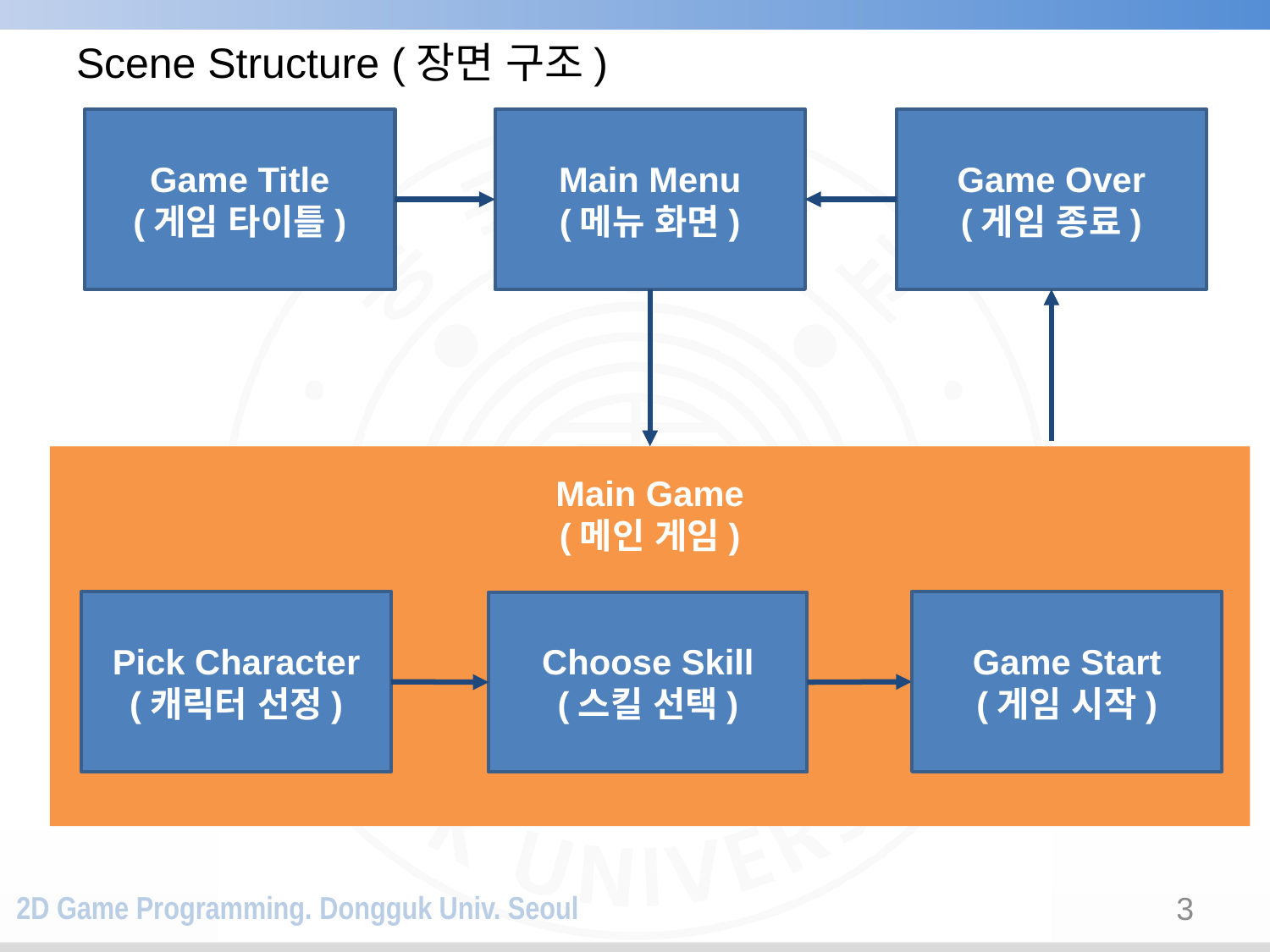

# Scene Structure (장면 구조)
Game Title
(게임 타이틀)
Main Menu
(메뉴 화면)
Game Over
(게임 종료)
Main Game
(메인 게임)
Pick Character
(캐릭터 선정)
Game Start
(게임 시작)
Choose Skill
(스킬 선택)
3